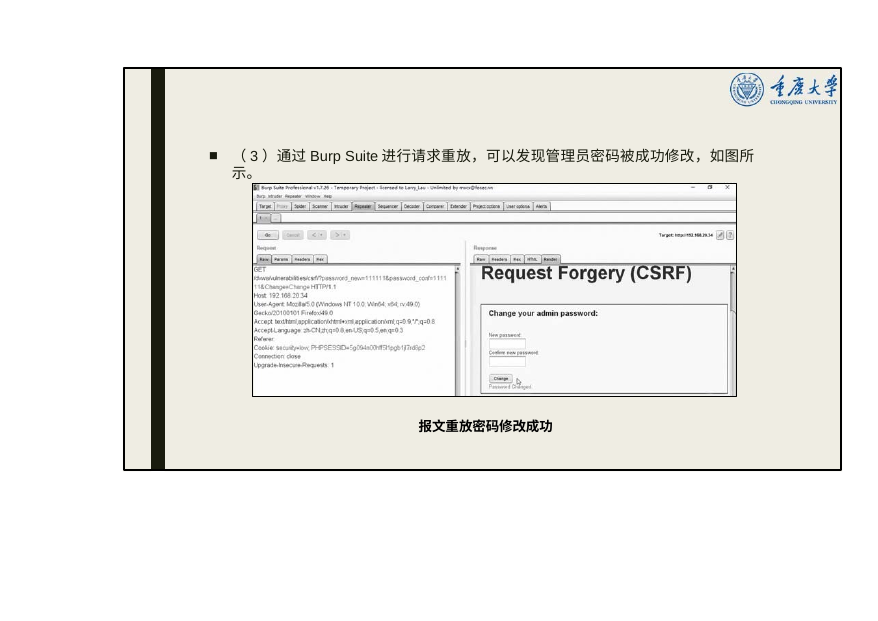

（3）通过Burp Suite进行请求重放，可以发现管理员密码被成功修改，如图所示。

报文重放密码修改成功